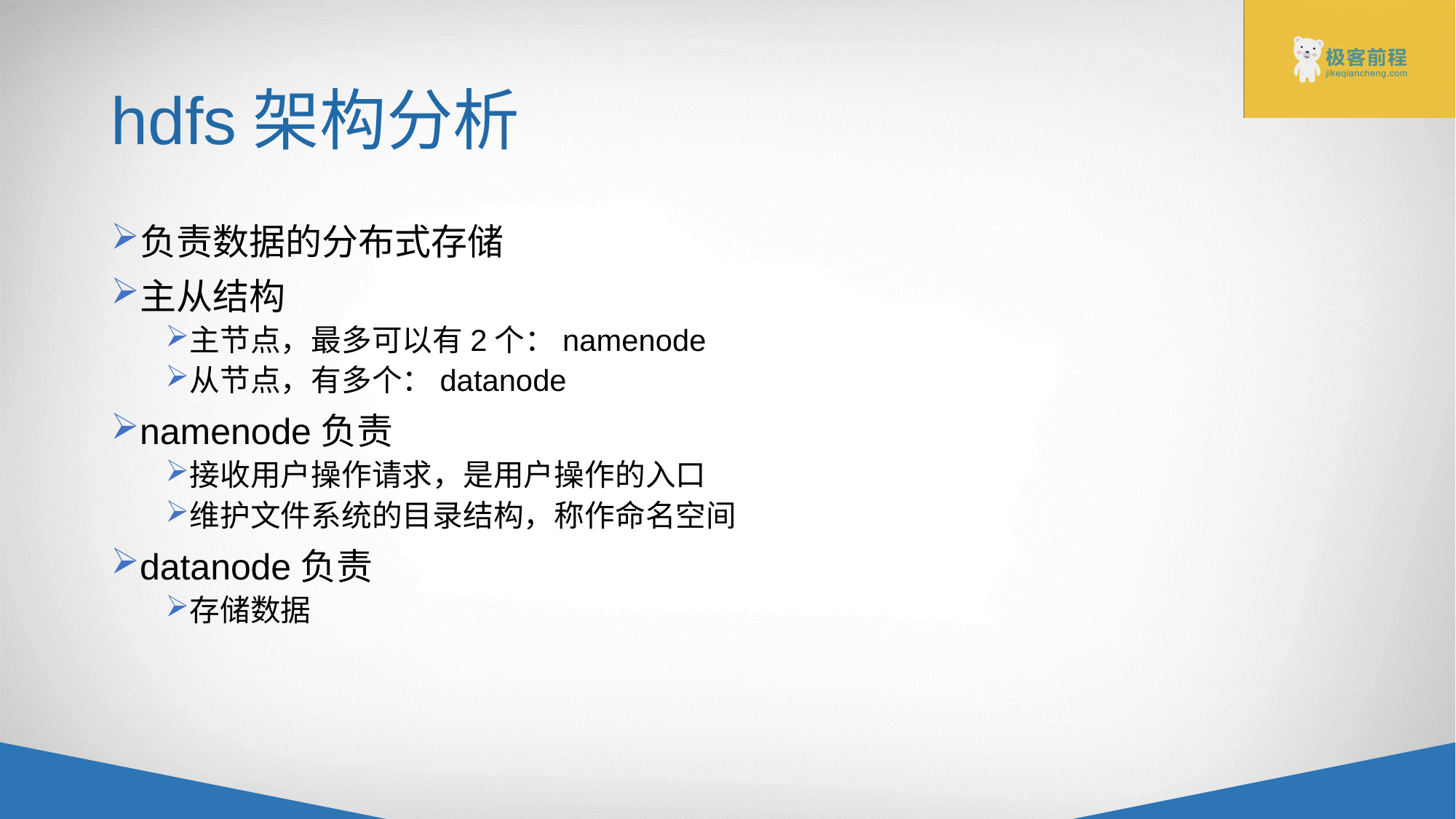

# hdfs架构分析
负责数据的分布式存储
主从结构
主节点，最多可以有2个：namenode
从节点，有多个：datanode
namenode负责
接收用户操作请求，是用户操作的入口
维护文件系统的目录结构，称作命名空间
datanode负责
存储数据